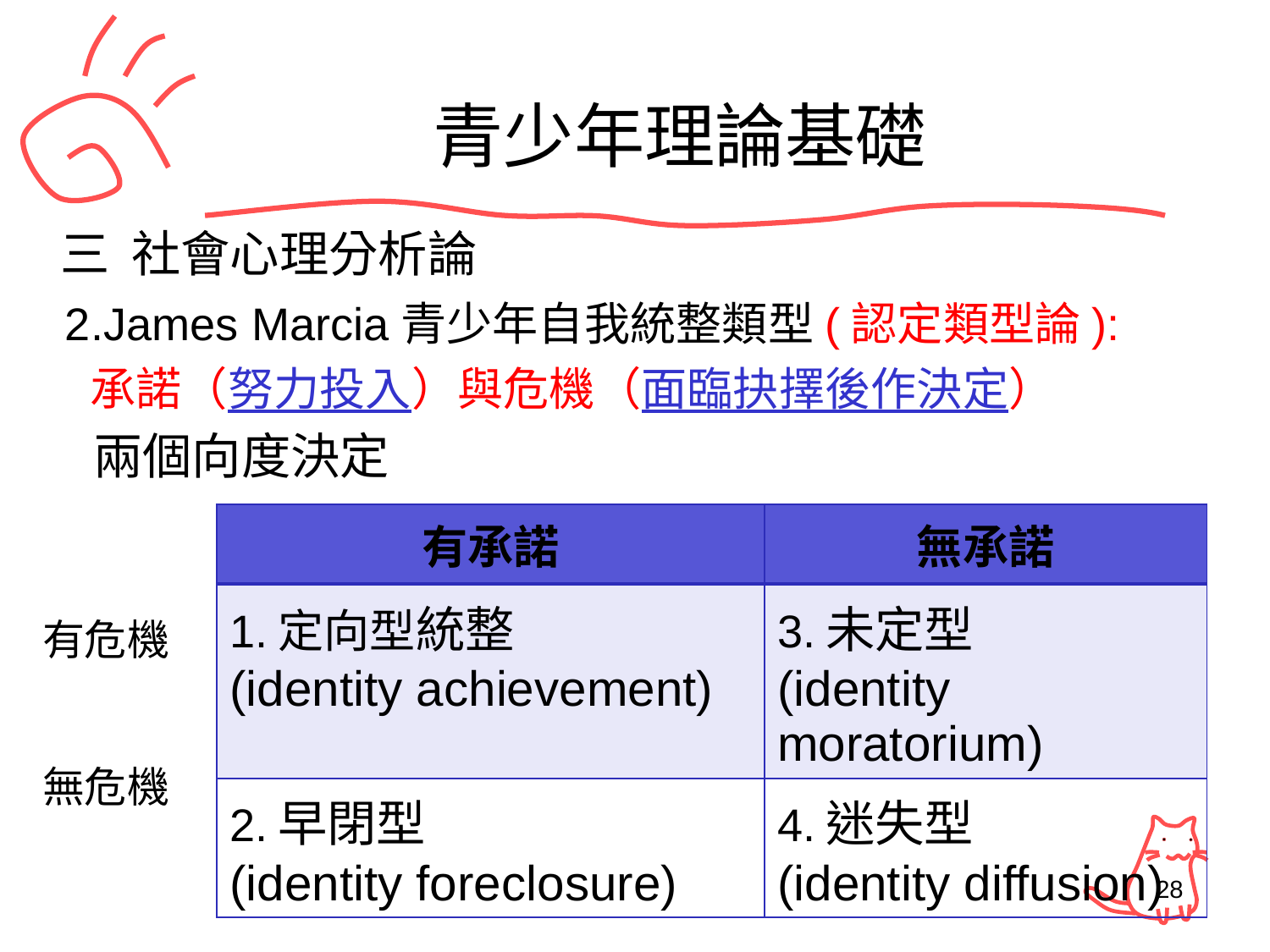

# 青少年理論基礎
 三  社會心理分析論
  2.James Marcia青少年自我統整類型(認定類型論):
    承諾（努力投入）與危機（面臨抉擇後作決定）
    兩個向度決定
| 有承諾 | 無承諾 |
| --- | --- |
| 1.定向型統整 (identity achievement) | 3.未定型 (identity moratorium) |
| 2.早閉型 (identity foreclosure) | 4.迷失型 (identity diffusion) |
有危機
無危機

28